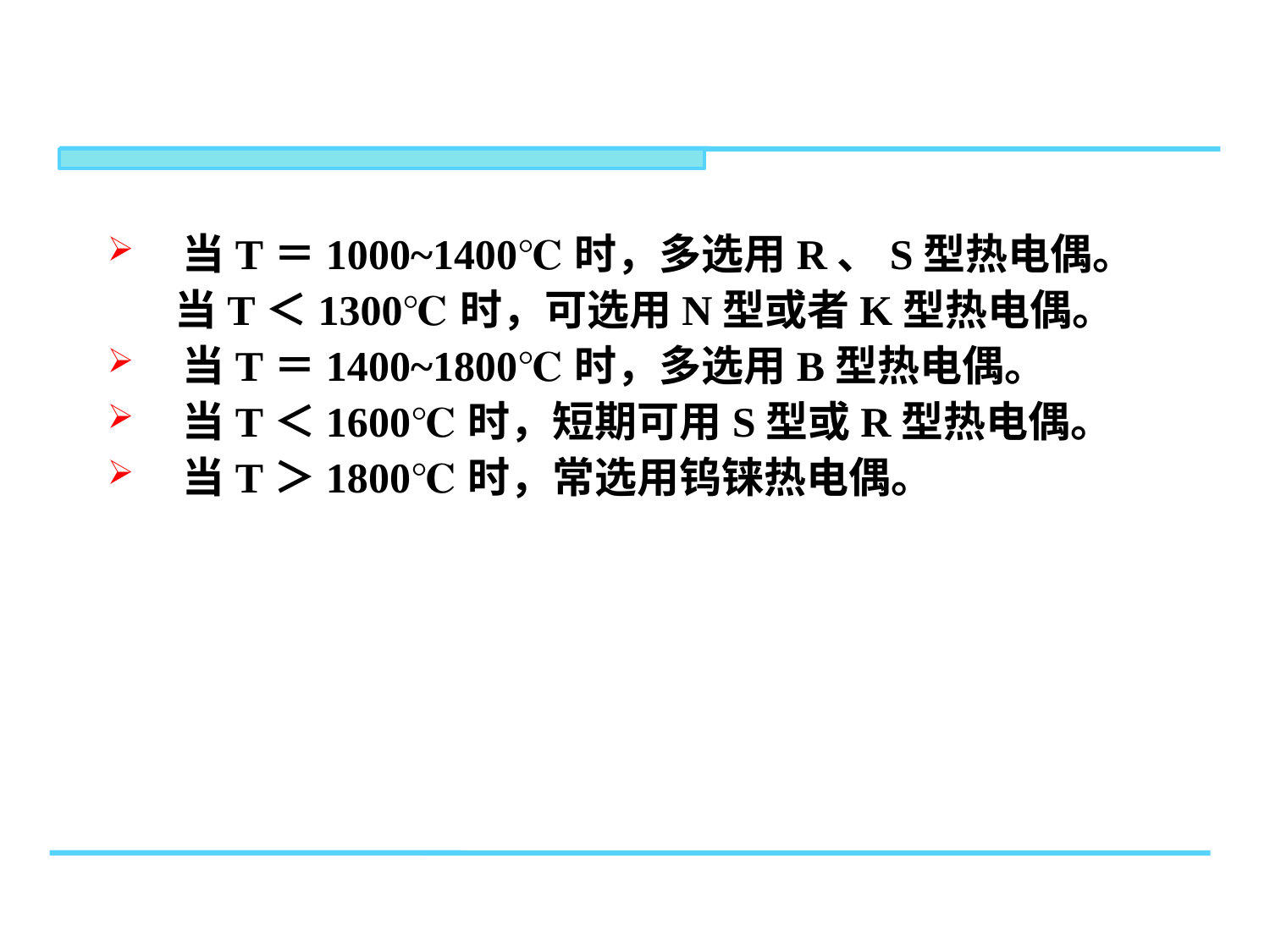

当T＝1000~1400℃时，多选用R、S型热电偶。
      当T＜1300℃时，可选用N型或者K型热电偶。
    当T＝1400~1800℃时，多选用B型热电偶。
    当T＜1600℃时，短期可用S型或R型热电偶。
    当T＞1800℃时，常选用钨铼热电偶。